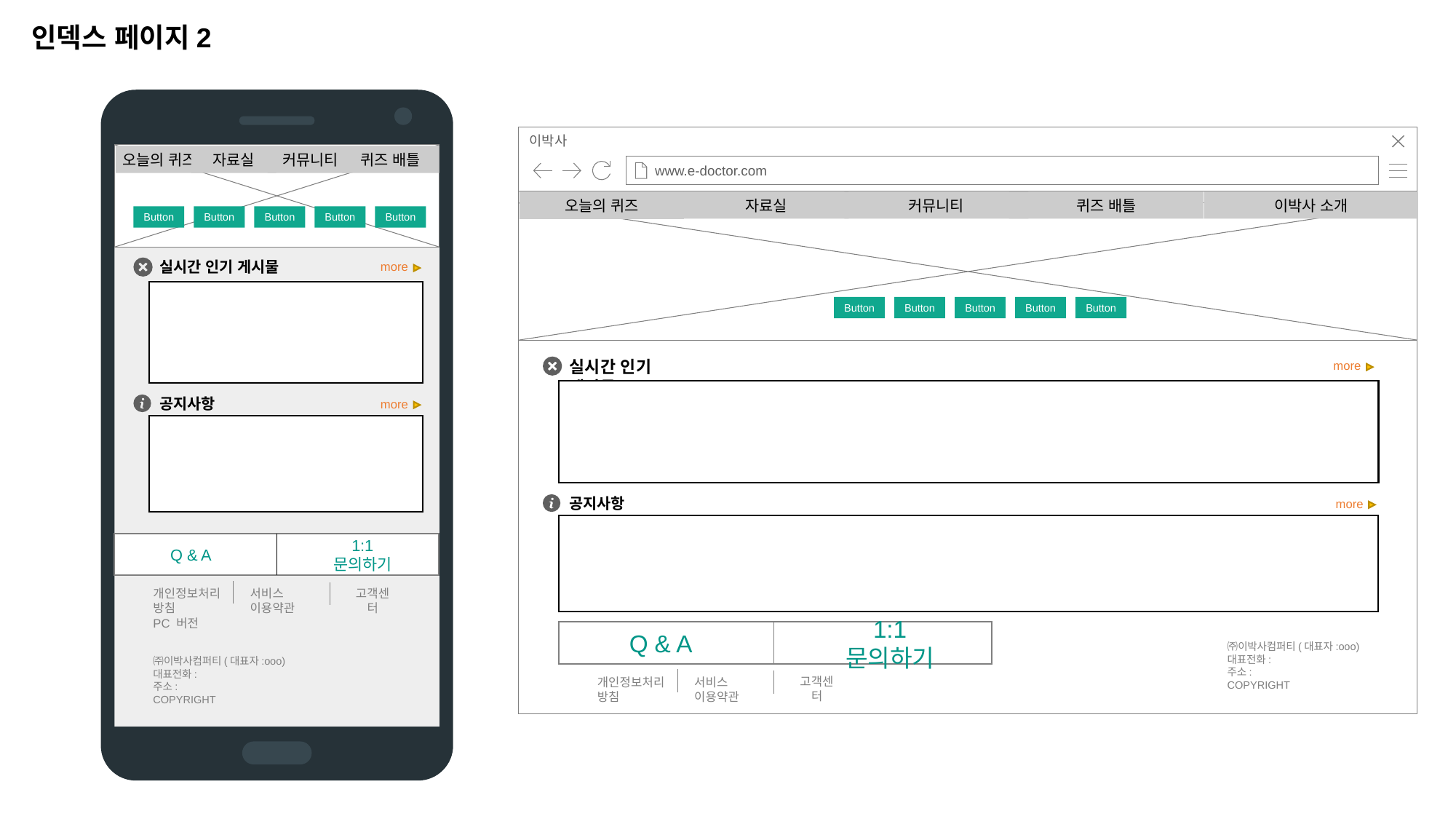

인덱스 페이지2

이박사

www.e-doctor.com

오늘의 퀴즈
자료실
커뮤니티
퀴즈 배틀
오늘의 퀴즈
자료실
커뮤니티
퀴즈 배틀
이박사 소개

Button
Button
Button
Button
Button
실시간 인기 게시물

more

Button
Button
Button
Button
Button
실시간 인기 게시물

more

공지사항

more

공지사항

more

Q & A
1:1 문의하기
고객센터
개인정보처리방침
서비스 이용약관
PC 버전

Q & A
1:1 문의하기
㈜이박사컴퍼티(대표자:ooo)
대표전화:
주소:
COPYRIGHT
㈜이박사컴퍼티(대표자:ooo)
대표전화:
주소:
COPYRIGHT
고객센터
개인정보처리방침
서비스 이용약관